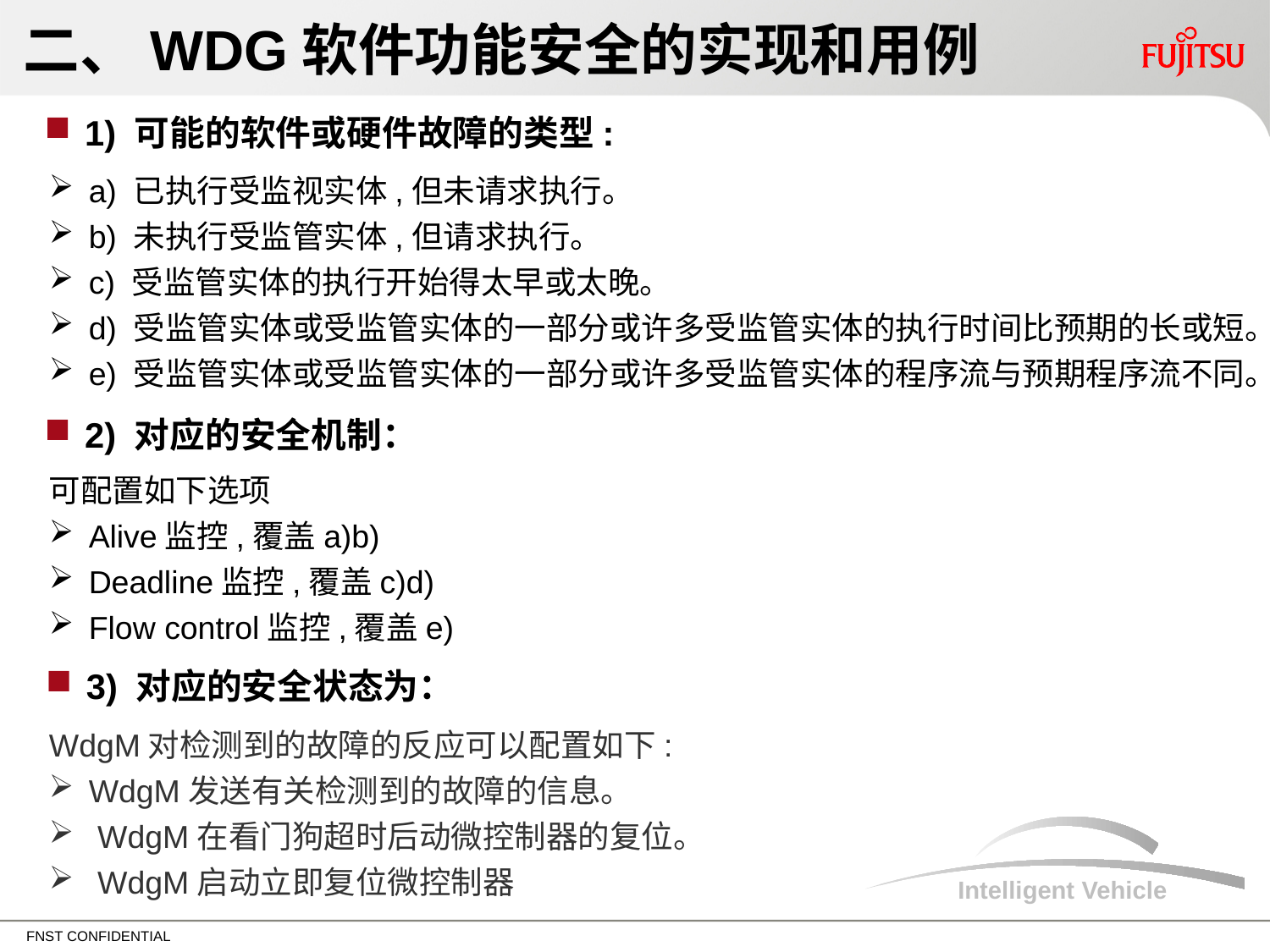

# 二、WDG软件功能安全的实现和用例
1) 可能的软件或硬件故障的类型:
a) 已执行受监视实体,但未请求执行。
b) 未执行受监管实体,但请求执行。
c) 受监管实体的执行开始得太早或太晚。
d) 受监管实体或受监管实体的一部分或许多受监管实体的执行时间比预期的长或短。
e) 受监管实体或受监管实体的一部分或许多受监管实体的程序流与预期程序流不同。
2) 对应的安全机制：
可配置如下选项
Alive监控,覆盖a)b)
Deadline监控,覆盖c)d)
Flow control监控,覆盖e)
3) 对应的安全状态为：
WdgM对检测到的故障的反应可以配置如下:
WdgM发送有关检测到的故障的信息。
 WdgM在看门狗超时后动微控制器的复位。
 WdgM启动立即复位微控制器